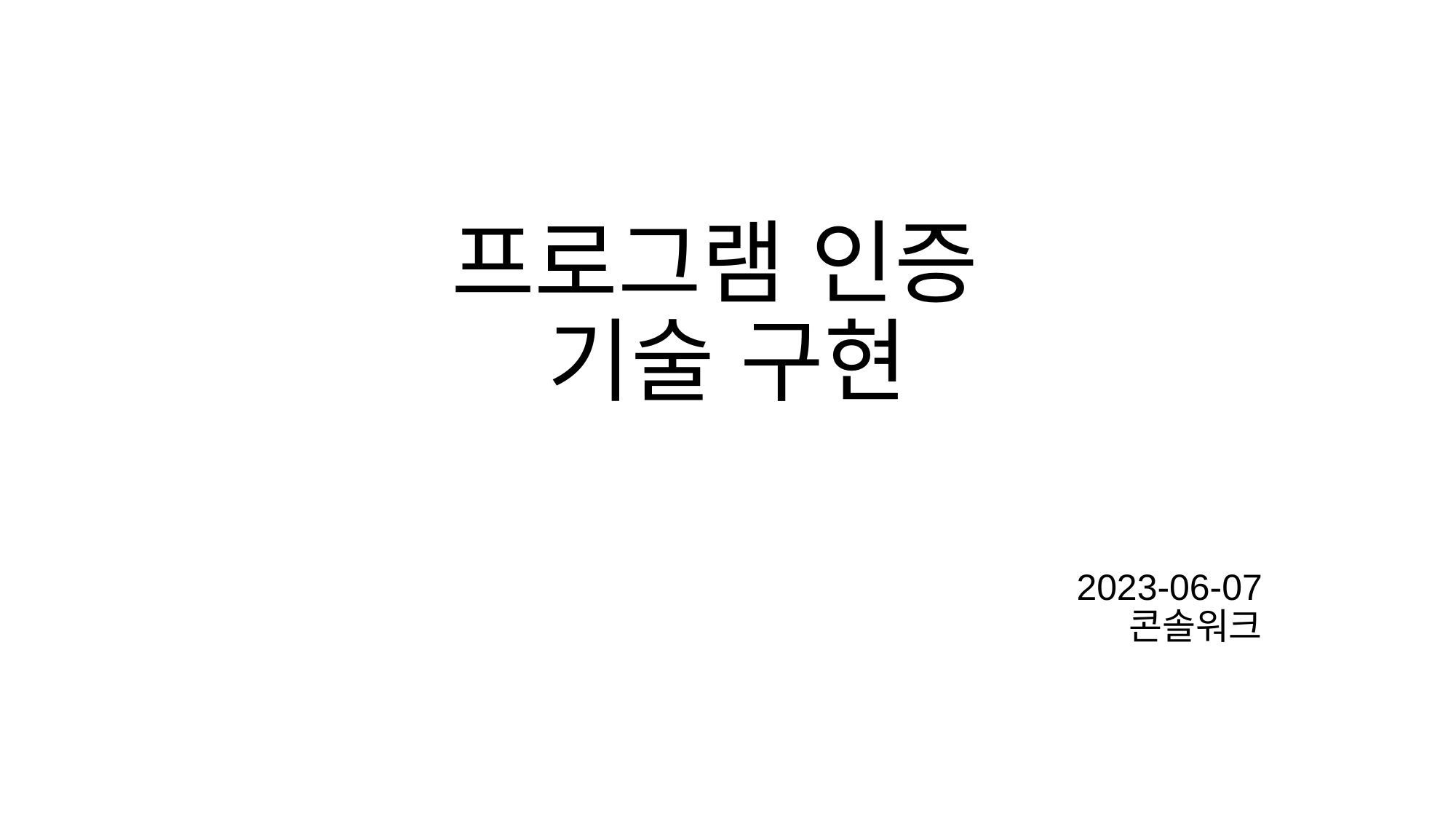

# 프로그램 인증 기술 구현
2023-06-07
콘솔워크